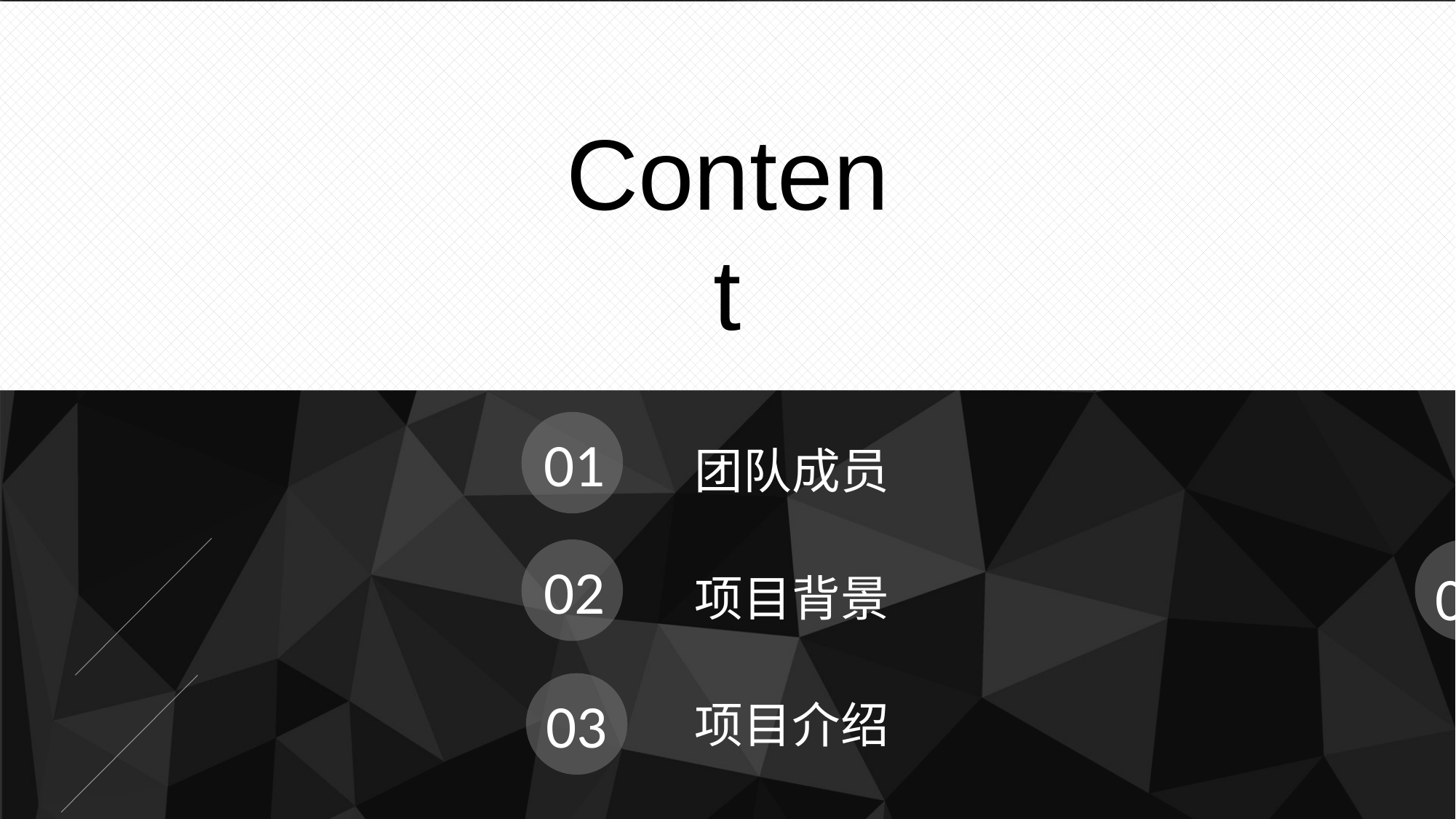

Content

01

02

04

03
团队成员
项目背景
项目介绍